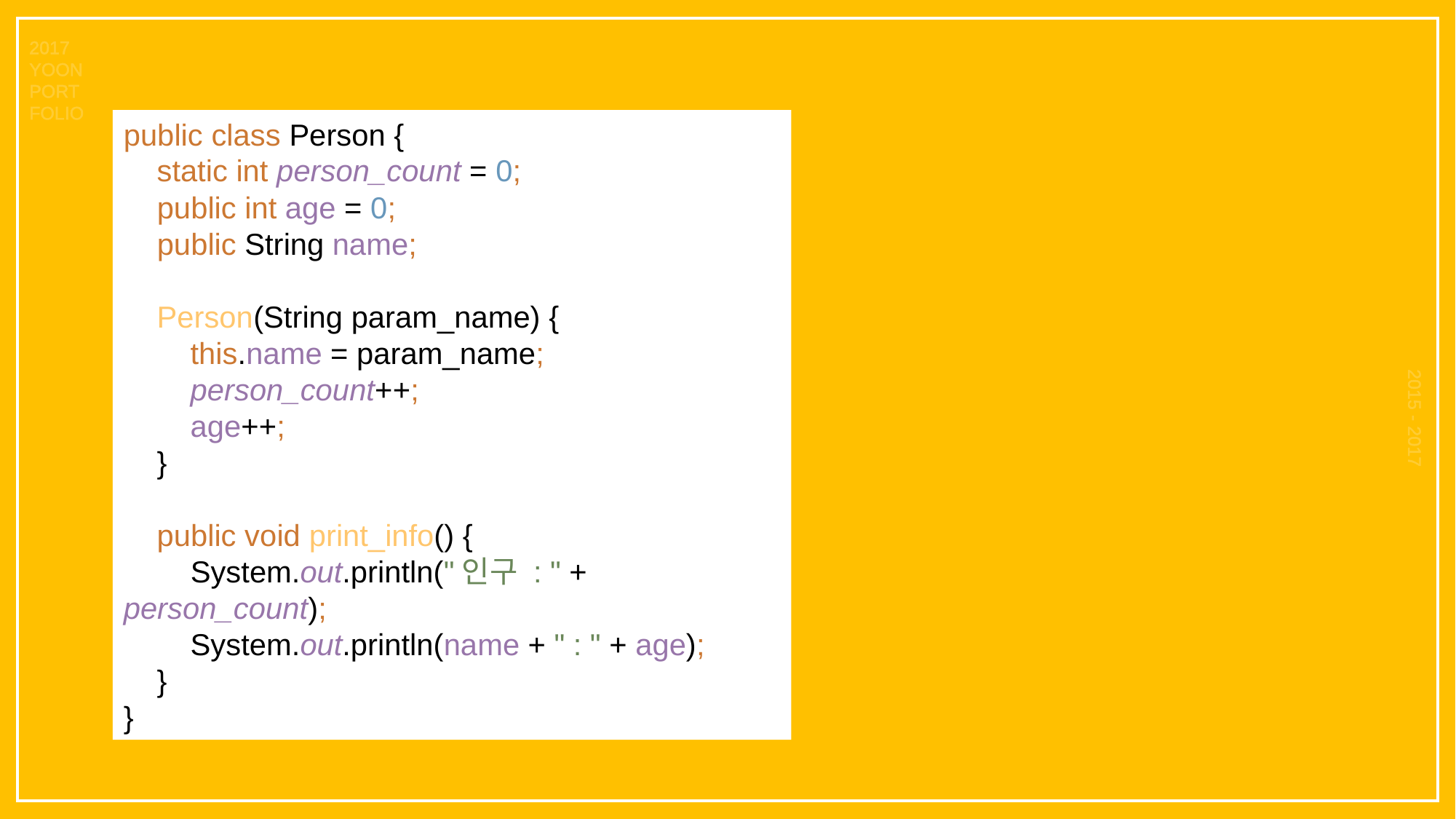

2017
YOON
PORT
FOLIO
public class Person {
    static int person_count = 0;
    public int age = 0;
    public String name;
    Person(String param_name) {
        this.name = param_name;
        person_count++;
        age++;
    }
    public void print_info() {
        System.out.println("인구 : " + person_count);
        System.out.println(name + " : " + age);
    }
}
2015 - 2017